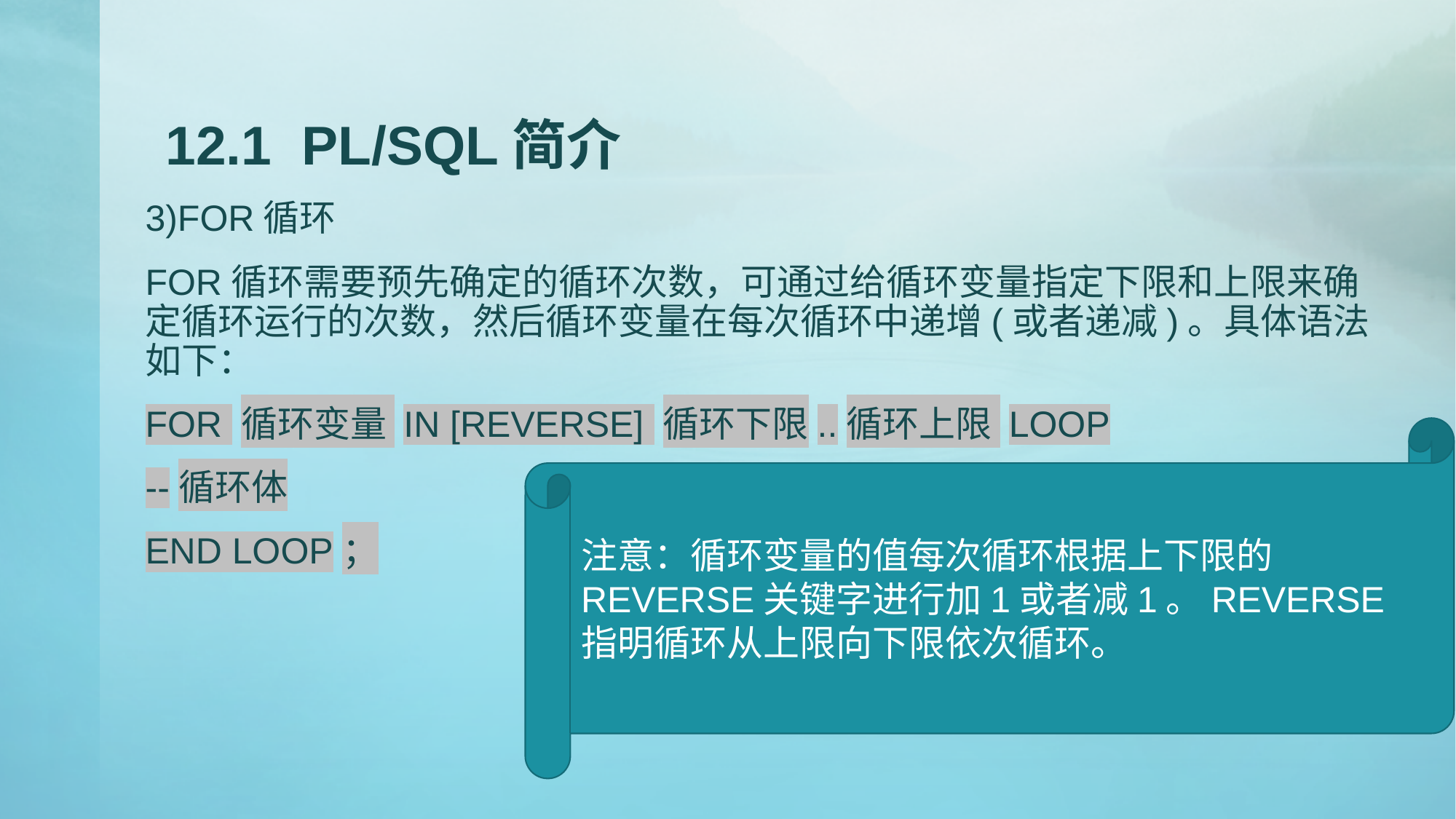

# 12.1  PL/SQL简介
3)FOR循环
FOR循环需要预先确定的循环次数，可通过给循环变量指定下限和上限来确定循环运行的次数，然后循环变量在每次循环中递增(或者递减)。具体语法如下：
FOR 循环变量 IN [REVERSE] 循环下限..循环上限 LOOP
--循环体
END LOOP；
注意：循环变量的值每次循环根据上下限的REVERSE关键字进行加1或者减1。REVERSE指明循环从上限向下限依次循环。